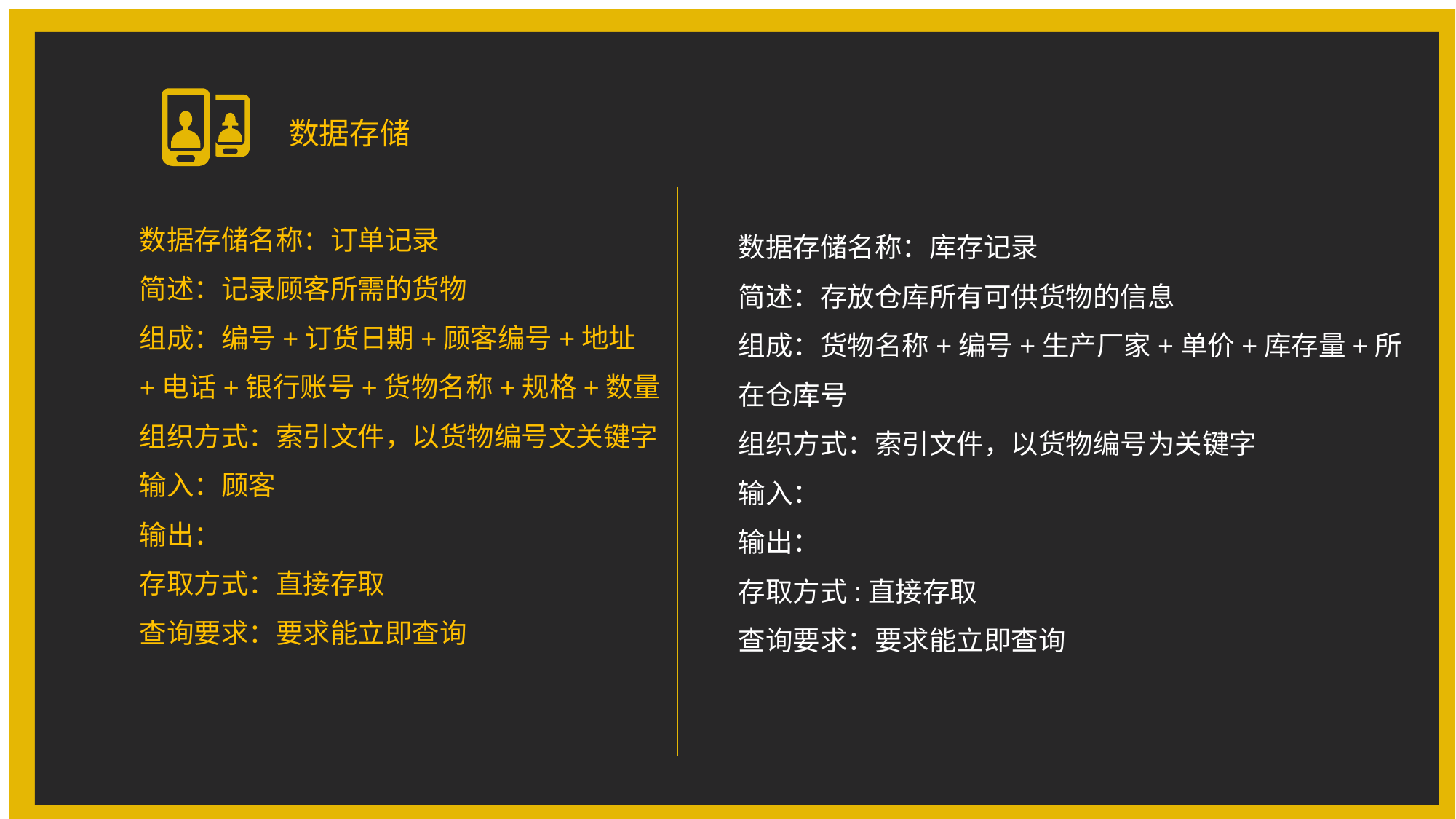

数据存储
数据存储名称：订单记录
简述：记录顾客所需的货物
组成：编号+订货日期+顾客编号+地址+电话+银行账号+货物名称+规格+数量
组织方式：索引文件，以货物编号文关键字
输入：顾客
输出：
存取方式：直接存取
查询要求：要求能立即查询

数据存储名称：库存记录
简述：存放仓库所有可供货物的信息
组成：货物名称+编号+生产厂家+单价+库存量+所在仓库号
组织方式：索引文件，以货物编号为关键字
输入：
输出：
存取方式:直接存取
查询要求：要求能立即查询